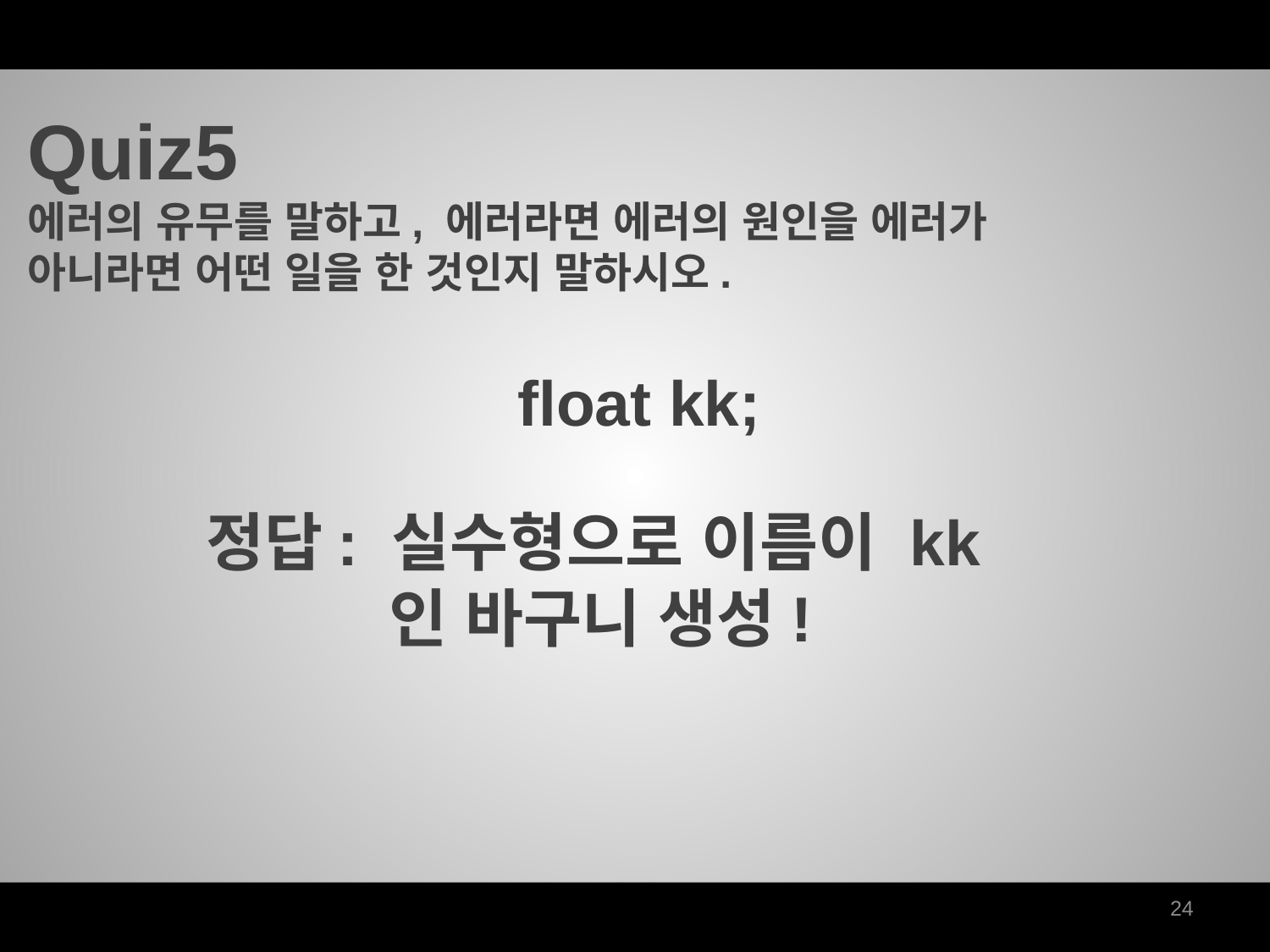

Quiz5
에러의 유무를 말하고, 에러라면 에러의 원인을 에러가 아니라면 어떤 일을 한 것인지 말하시오.
float kk;
정답: 실수형으로 이름이 kk인 바구니 생성!
24